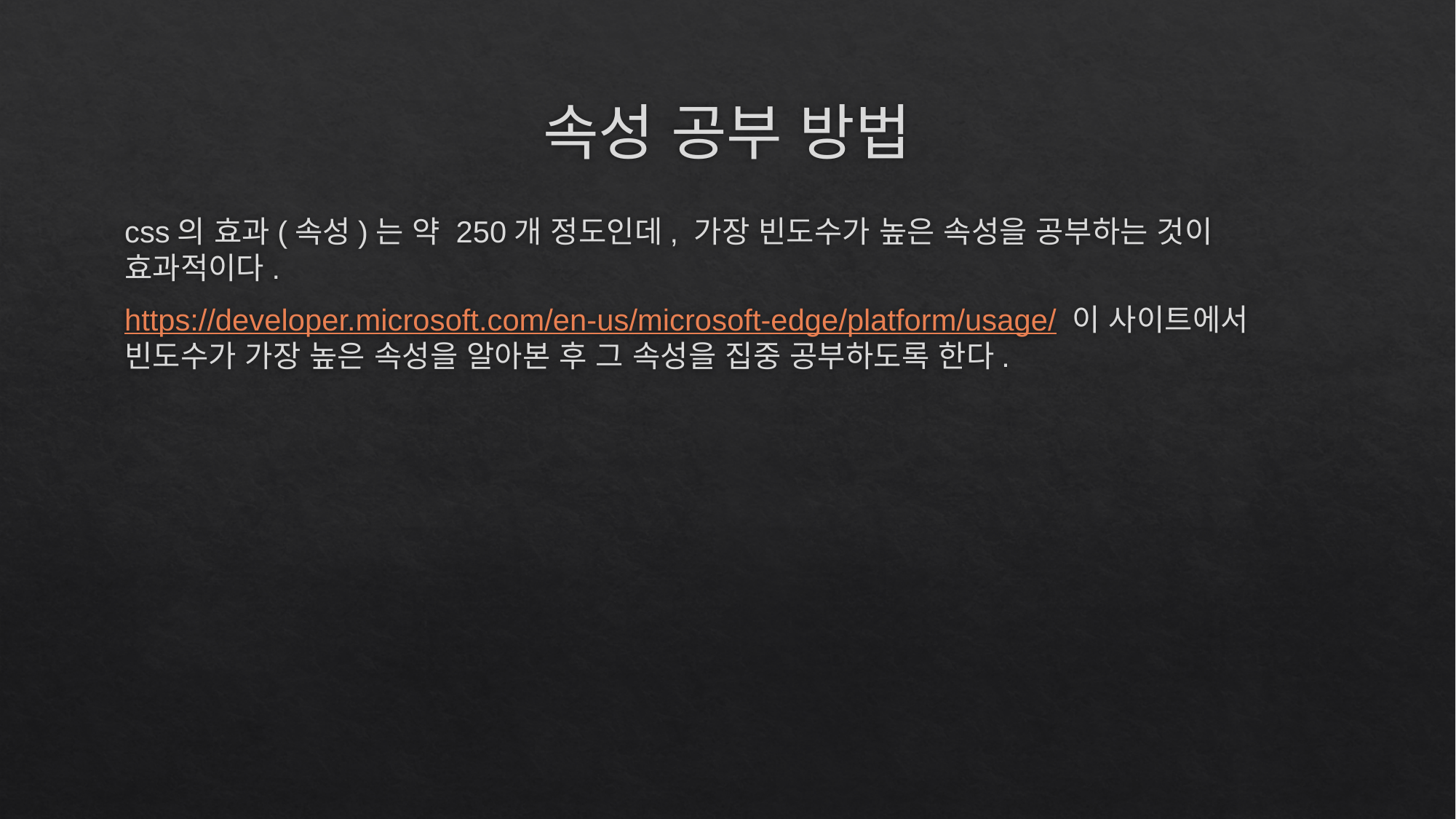

# 속성 공부 방법
css의 효과(속성)는 약 250개 정도인데, 가장 빈도수가 높은 속성을 공부하는 것이 효과적이다.
https://developer.microsoft.com/en-us/microsoft-edge/platform/usage/ 이 사이트에서 빈도수가 가장 높은 속성을 알아본 후 그 속성을 집중 공부하도록 한다.